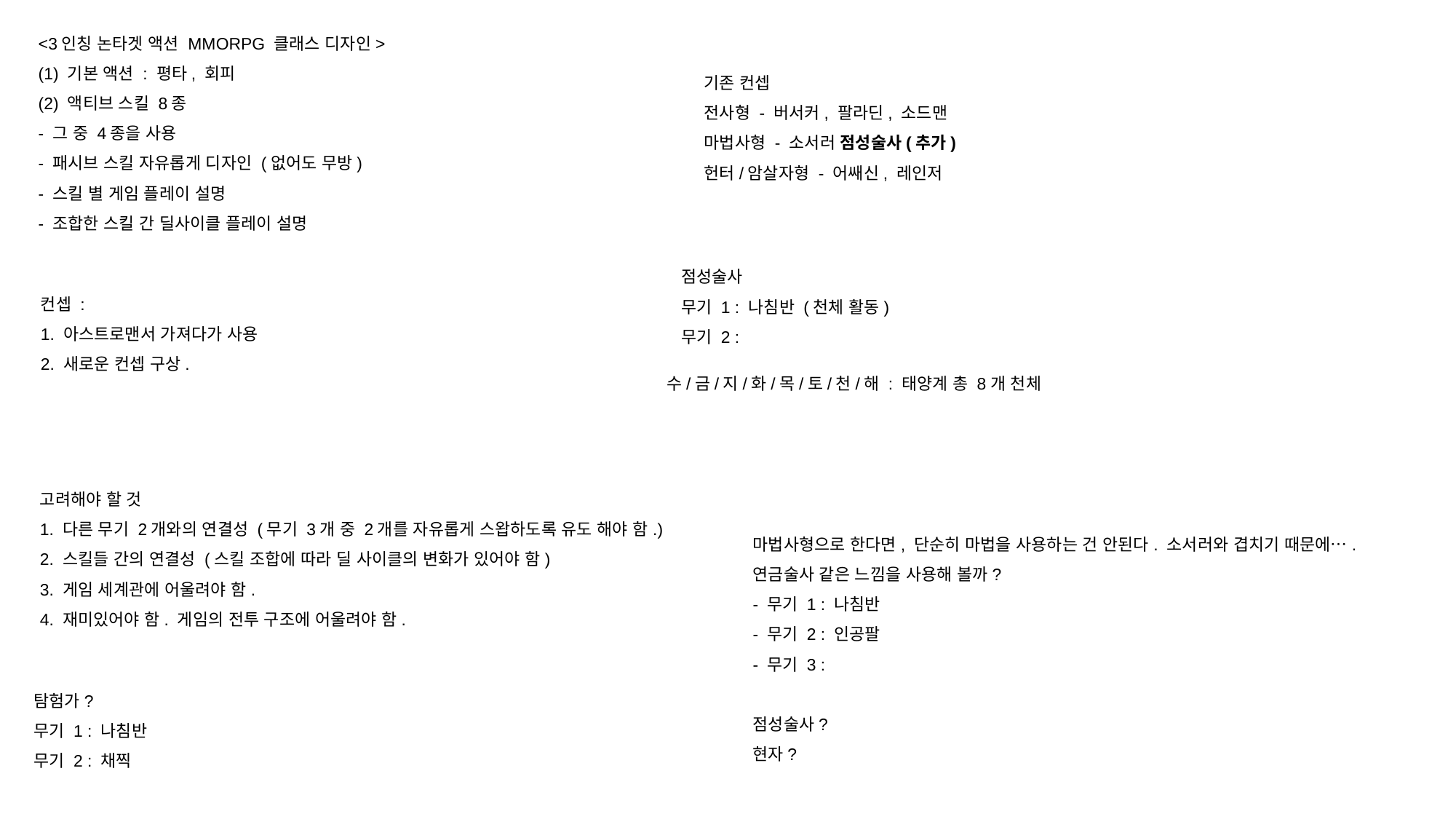

<3인칭 논타겟 액션 MMORPG 클래스 디자인>
(1) 기본 액션 : 평타, 회피
(2) 액티브 스킬 8종
- 그 중 4종을 사용
- 패시브 스킬 자유롭게 디자인 (없어도 무방)
- 스킬 별 게임 플레이 설명
- 조합한 스킬 간 딜사이클 플레이 설명
기존 컨셉
전사형 - 버서커, 팔라딘, 소드맨
마법사형 - 소서러 점성술사(추가)
헌터/암살자형 - 어쌔신, 레인저
점성술사
무기 1 : 나침반 (천체 활동)
무기 2 :
컨셉 :
1. 아스트로맨서 가져다가 사용
2. 새로운 컨셉 구상.
수/금/지/화/목/토/천/해 : 태양계 총 8개 천체
고려해야 할 것
1. 다른 무기 2개와의 연결성 (무기 3개 중 2개를 자유롭게 스왑하도록 유도 해야 함.)
2. 스킬들 간의 연결성 (스킬 조합에 따라 딜 사이클의 변화가 있어야 함)
3. 게임 세계관에 어울려야 함.
4. 재미있어야 함. 게임의 전투 구조에 어울려야 함.
마법사형으로 한다면, 단순히 마법을 사용하는 건 안된다. 소서러와 겹치기 때문에….
연금술사 같은 느낌을 사용해 볼까?
- 무기 1 : 나침반
- 무기 2 : 인공팔
- 무기 3 :

점성술사?
현자?
탐험가?
무기 1 : 나침반
무기 2 : 채찍